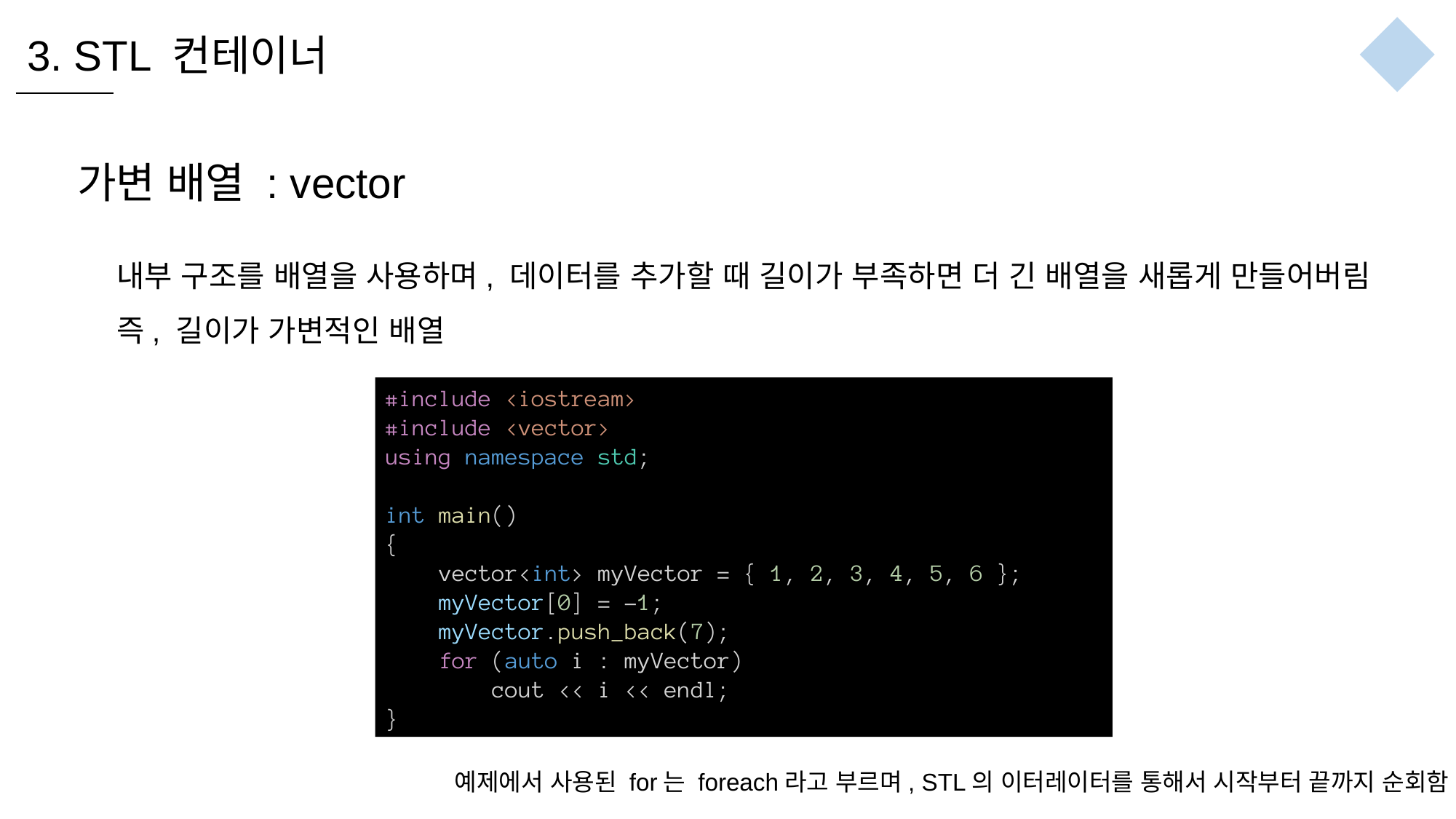

3. STL 컨테이너
가변 배열 : vector
내부 구조를 배열을 사용하며, 데이터를 추가할 때 길이가 부족하면 더 긴 배열을 새롭게 만들어버림
즉, 길이가 가변적인 배열
#include <iostream>
#include <vector>
using namespace std;
int main()
{
    vector<int> myVector = { 1, 2, 3, 4, 5, 6 };
    myVector[0] = -1;
    myVector.push_back(7);
    for (auto i : myVector)
        cout << i << endl;
}
예제에서 사용된 for는 foreach라고 부르며, STL의 이터레이터를 통해서 시작부터 끝까지 순회함